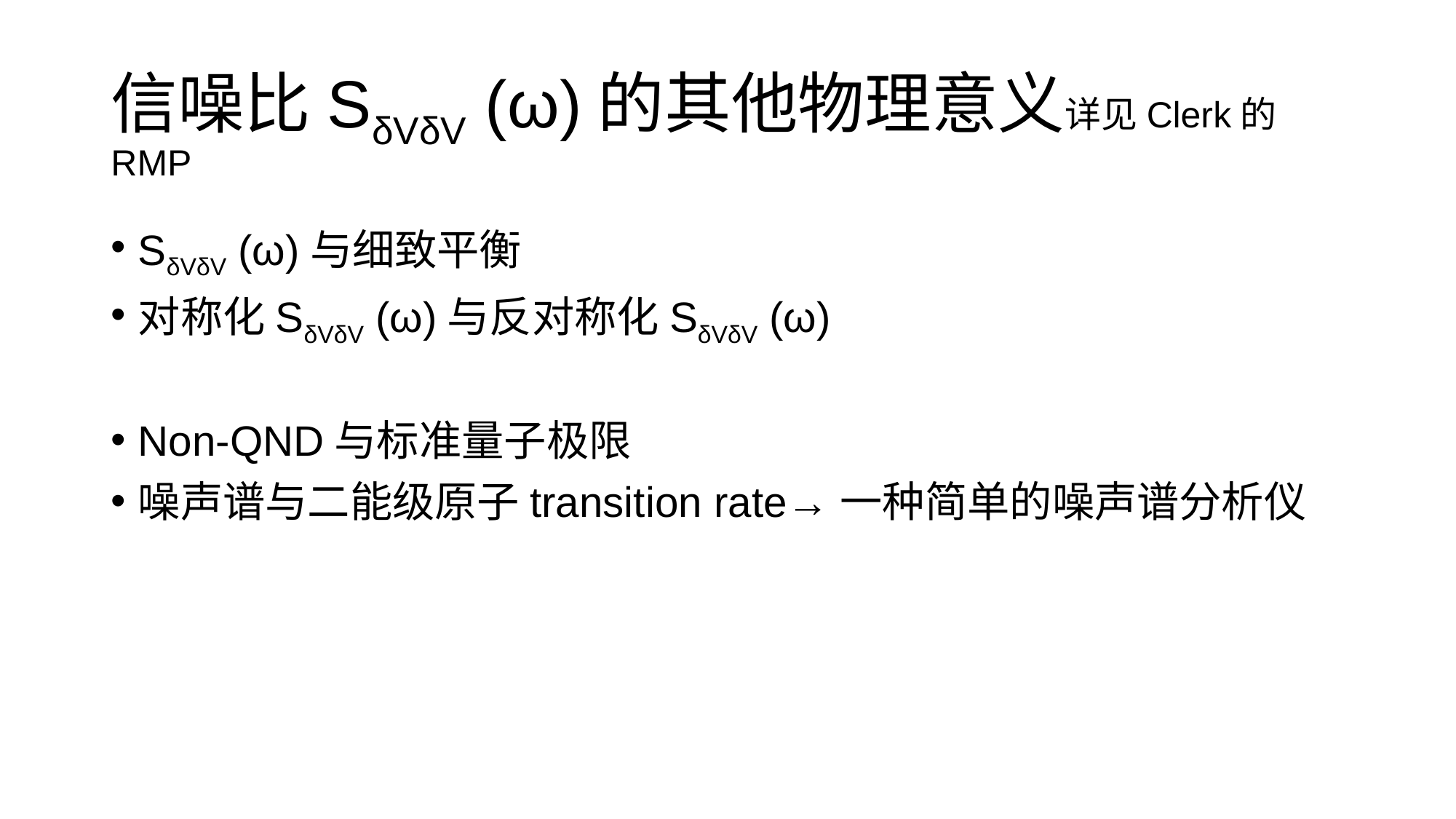

# 信噪比SδVδV (ω)的其他物理意义详见Clerk的RMP
SδVδV (ω)与细致平衡
对称化SδVδV (ω)与反对称化SδVδV (ω)

Non-QND与标准量子极限
噪声谱与二能级原子transition rate→一种简单的噪声谱分析仪